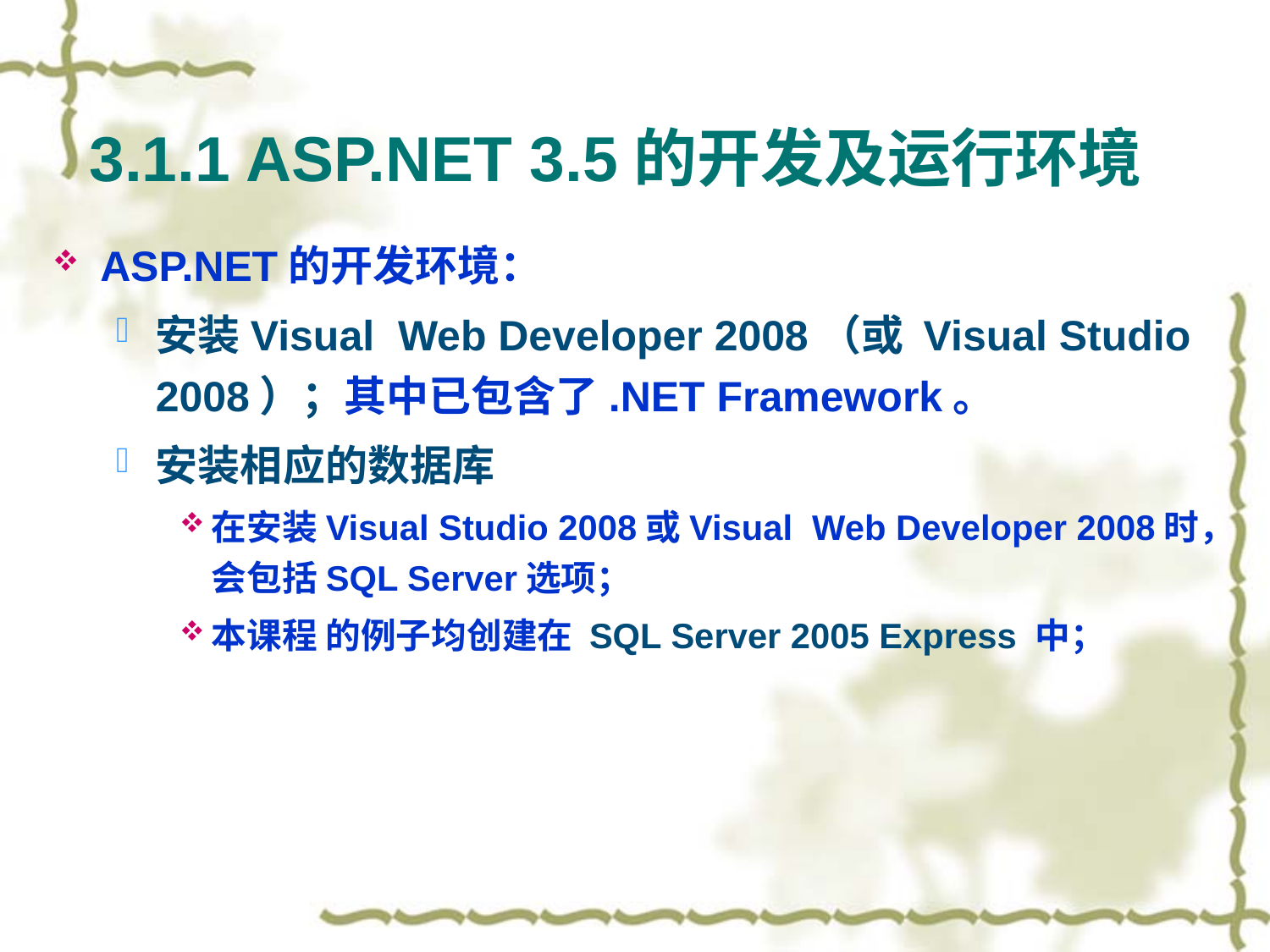

3.1.1 ASP.NET 3.5的开发及运行环境
ASP.NET的开发环境：
安装Visual  Web Developer 2008（或 Visual Studio 2008）；其中已包含了.NET Framework。
安装相应的数据库
在安装Visual Studio 2008或Visual  Web Developer 2008时，会包括SQL Server选项；
本课程 的例子均创建在 SQL Server 2005 Express 中；